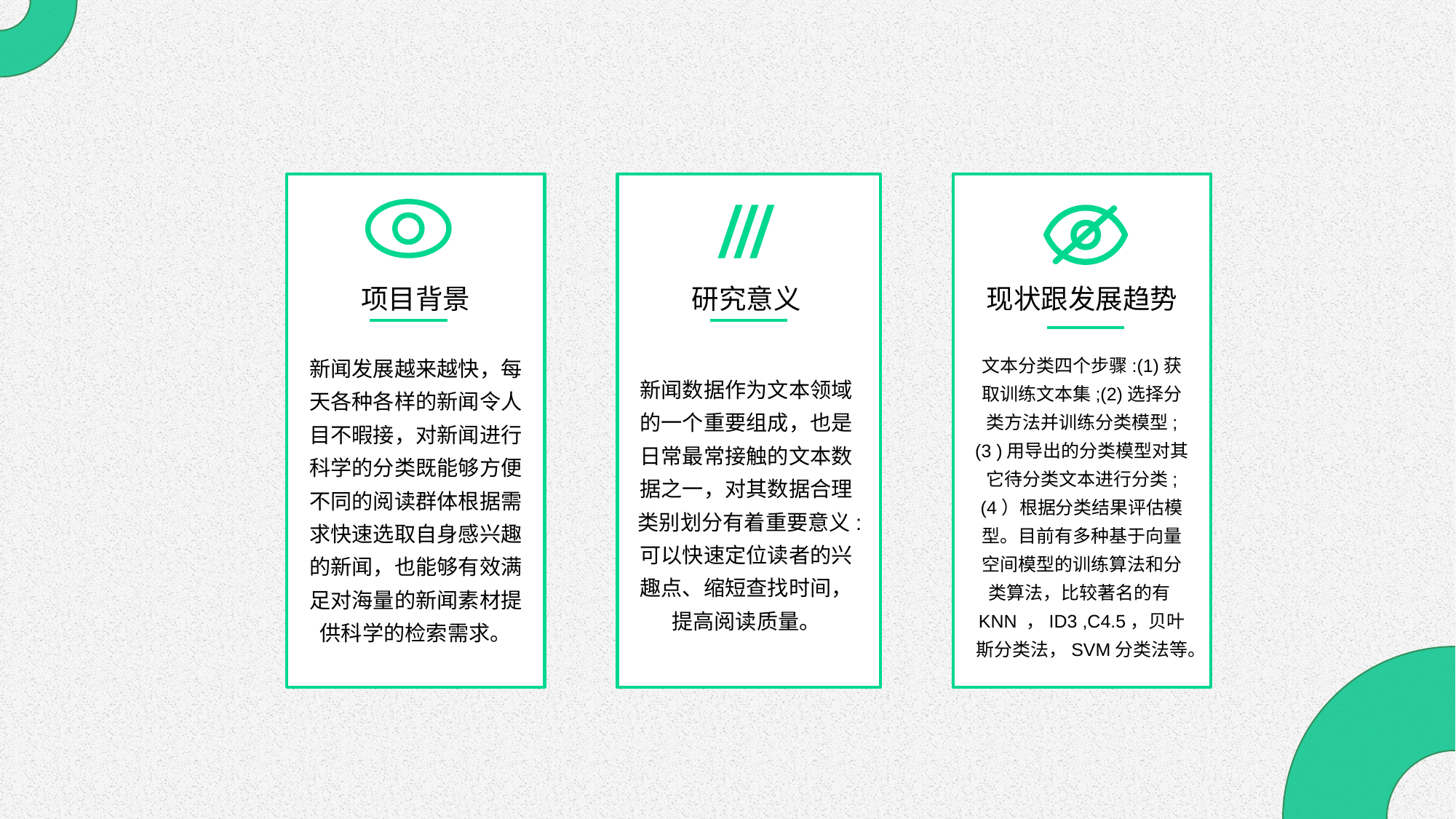

项目背景
研究意义
现状跟发展趋势
新闻发展越来越快，每天各种各样的新闻令人目不暇接，对新闻进行科学的分类既能够方便不同的阅读群体根据需求快速选取自身感兴趣的新闻，也能够有效满足对海量的新闻素材提供科学的检索需求。
文本分类四个步骤:(1)获取训练文本集;(2)选择分类方法并训练分类模型;(3 )用导出的分类模型对其它待分类文本进行分类;(4）根据分类结果评估模型。目前有多种基于向量空间模型的训练算法和分类算法，比较著名的有KNN ，ID3 ,C4.5，贝叶斯分类法，SVM分类法等。
新闻数据作为文本领域的一个重要组成，也是日常最常接触的文本数据之一，对其数据合理类别划分有着重要意义:可以快速定位读者的兴趣点、缩短查找时间，提高阅读质量。